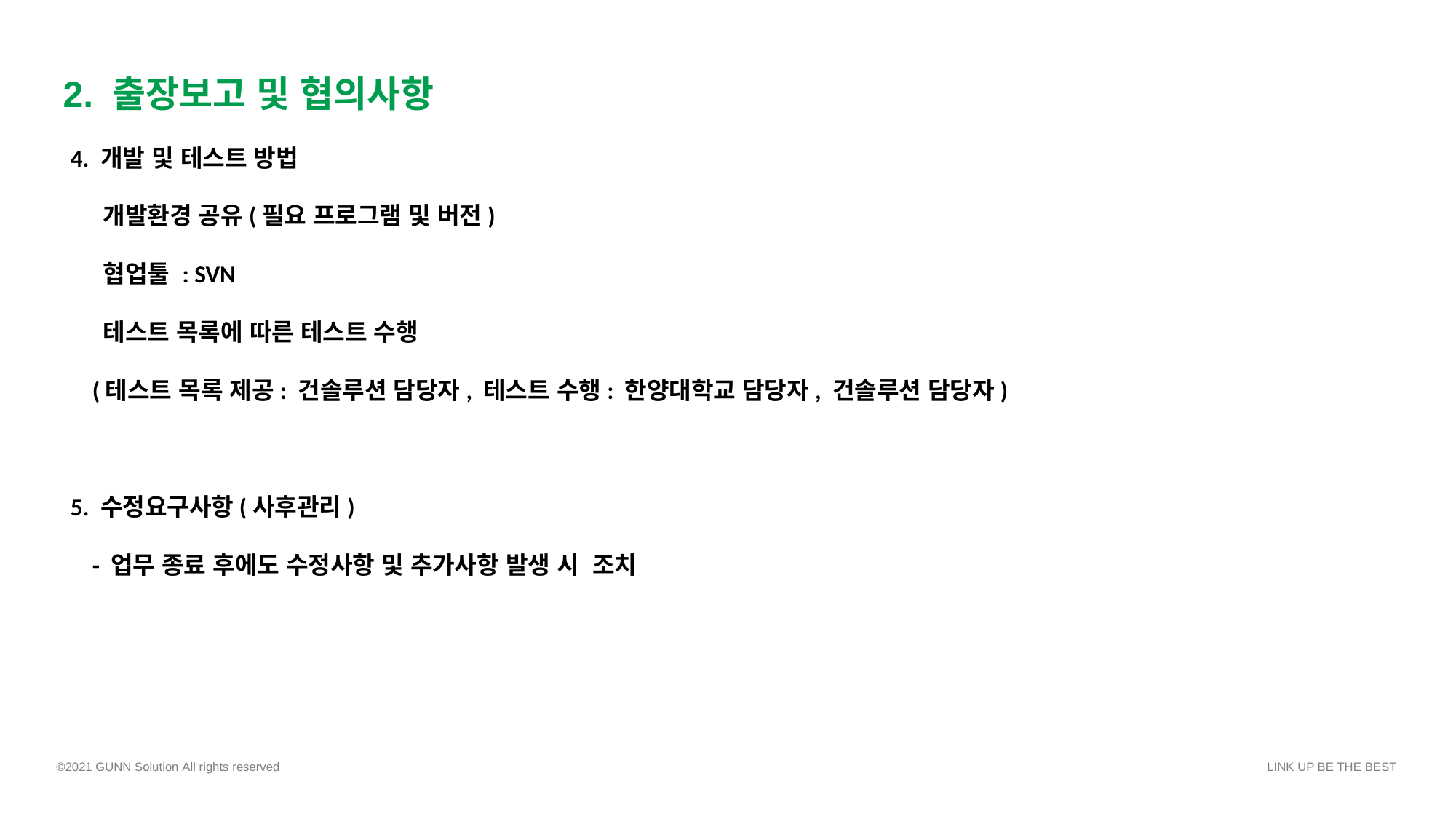

2. 출장보고 및 협의사항

4. 개발 및 테스트 방법

    개발환경 공유(필요 프로그램 및 버전)

    협업툴 : SVN

    테스트 목록에 따른 테스트 수행
    (테스트 목록 제공: 건솔루션 담당자, 테스트 수행: 한양대학교 담당자, 건솔루션 담당자)

5. 수정요구사항(사후관리)
    - 업무 종료 후에도 수정사항 및 추가사항 발생 시  조치